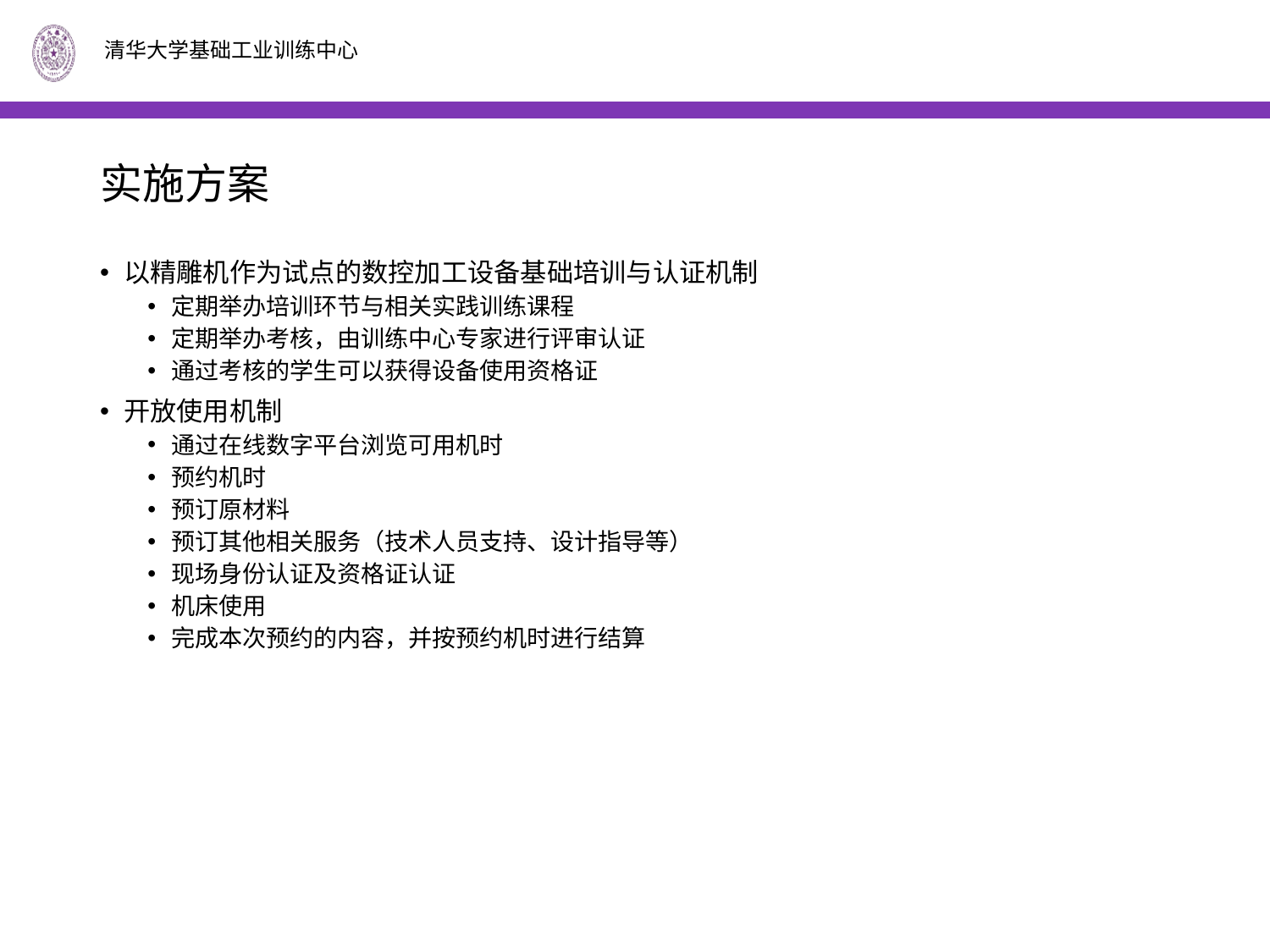

# 实施方案
以精雕机作为试点的数控加工设备基础培训与认证机制
定期举办培训环节与相关实践训练课程
定期举办考核，由训练中心专家进行评审认证
通过考核的学生可以获得设备使用资格证
开放使用机制
通过在线数字平台浏览可用机时
预约机时
预订原材料
预订其他相关服务（技术人员支持、设计指导等）
现场身份认证及资格证认证
机床使用
完成本次预约的内容，并按预约机时进行结算